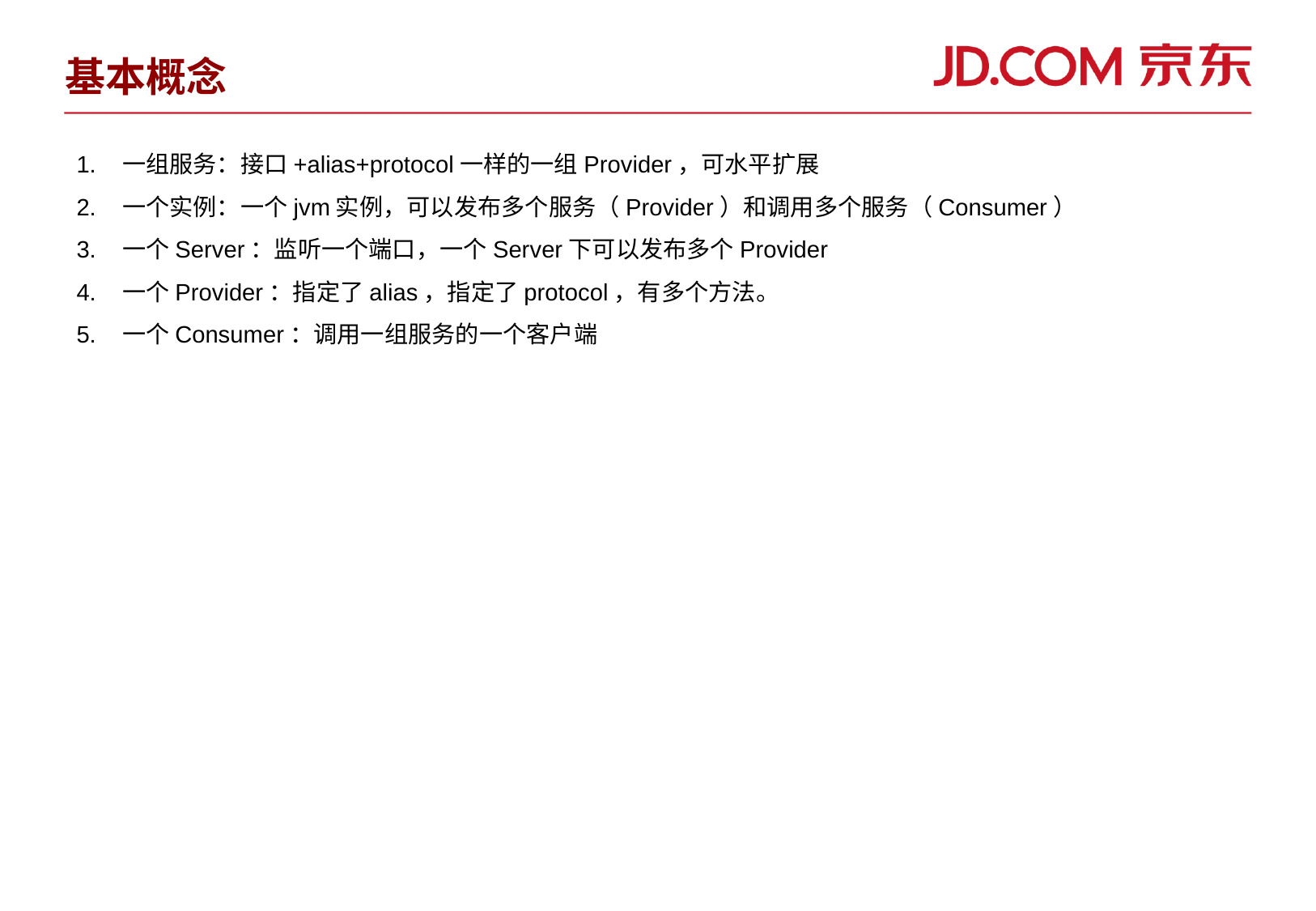

基本概念
一组服务：接口+alias+protocol一样的一组Provider，可水平扩展
一个实例：一个jvm实例，可以发布多个服务（Provider）和调用多个服务（Consumer）
一个Server：监听一个端口，一个Server下可以发布多个Provider
一个Provider：指定了alias，指定了protocol，有多个方法。
一个Consumer：调用一组服务的一个客户端